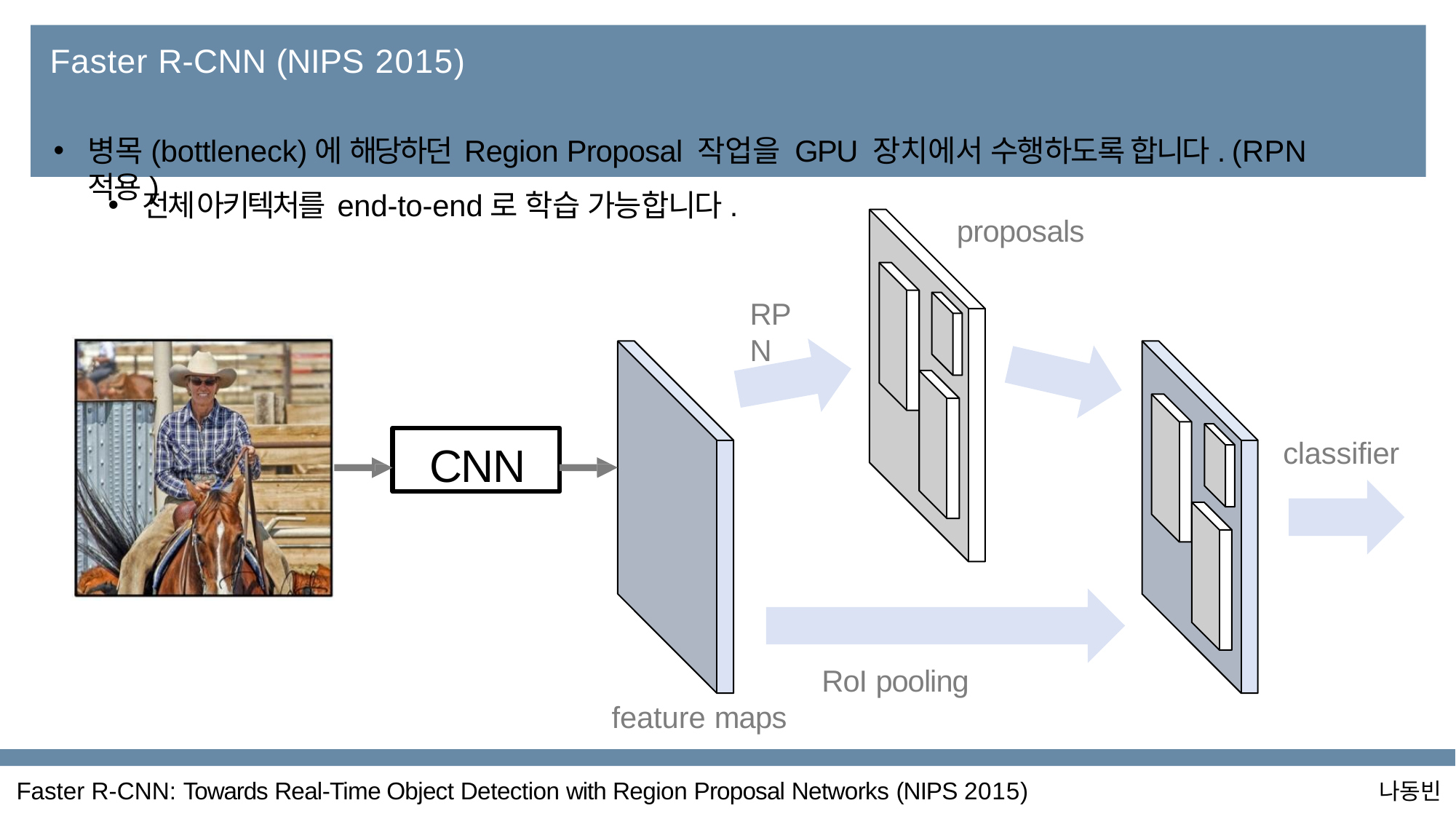

# Faster R-CNN (NIPS 2015)
병목(bottleneck)에 해당하던 Region Proposal 작업을 GPU 장치에서 수행하도록 합니다. (RPN 적용)
전체 아키텍처를 end-to-end로 학습 가능합니다.

proposals
RPN

CNN
classifier

RoI pooling
feature maps

Faster R-CNN: Towards Real-Time Object Detection with Region Proposal Networks (NIPS 2015)
나동빈